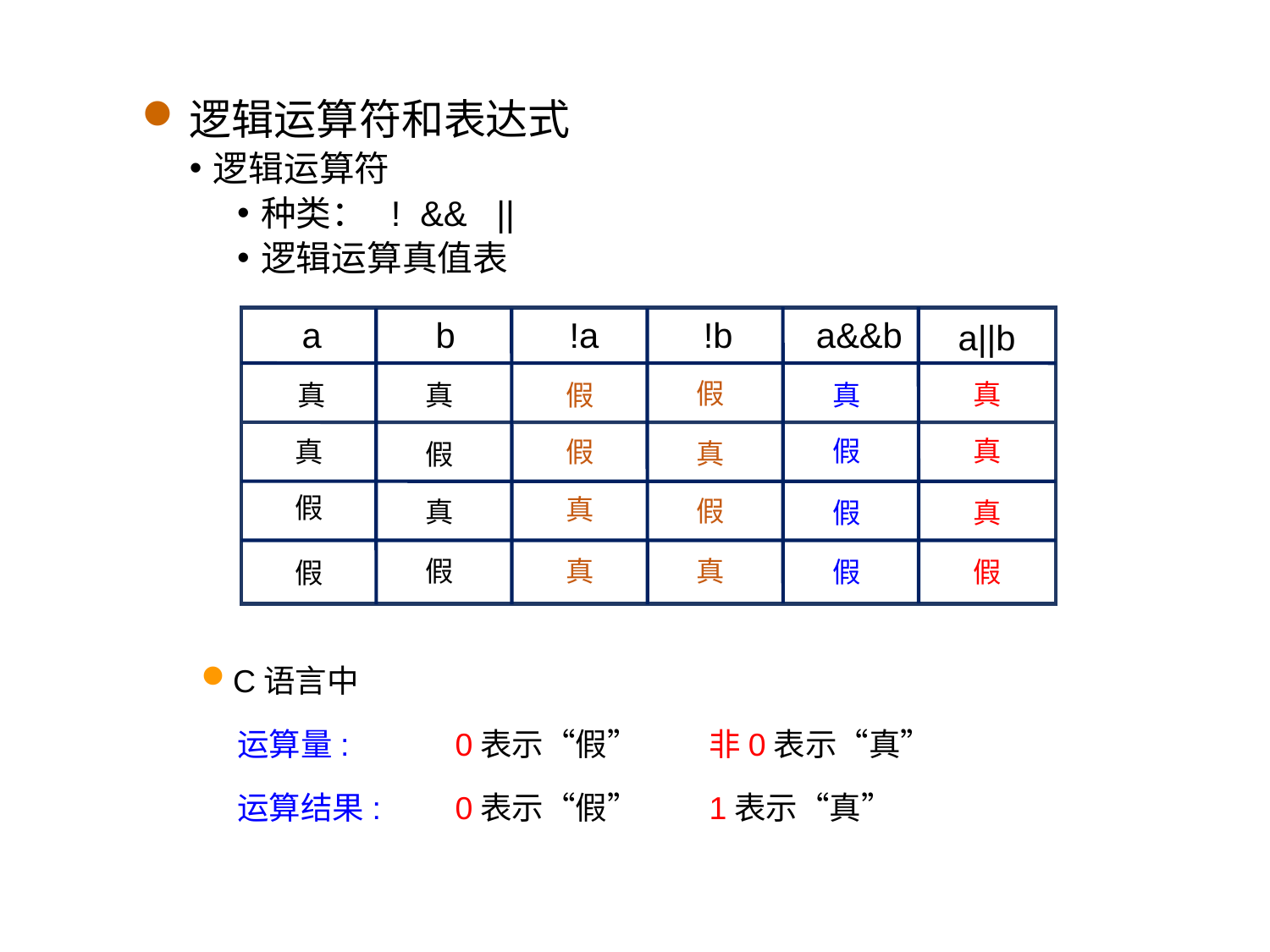

逻辑运算符和表达式
逻辑运算符
种类：  !  &&   ||
逻辑运算真值表
a
b
!a
!b
a&&b

a||b
真
真
真
假
假
真
假
假
假
真
假
真
真
真
真
假
假
假
真
真
真
假
假
假
C语言中
    运算量:	0表示“假”	非0表示“真”
    运算结果:	0表示“假”	1表示“真”